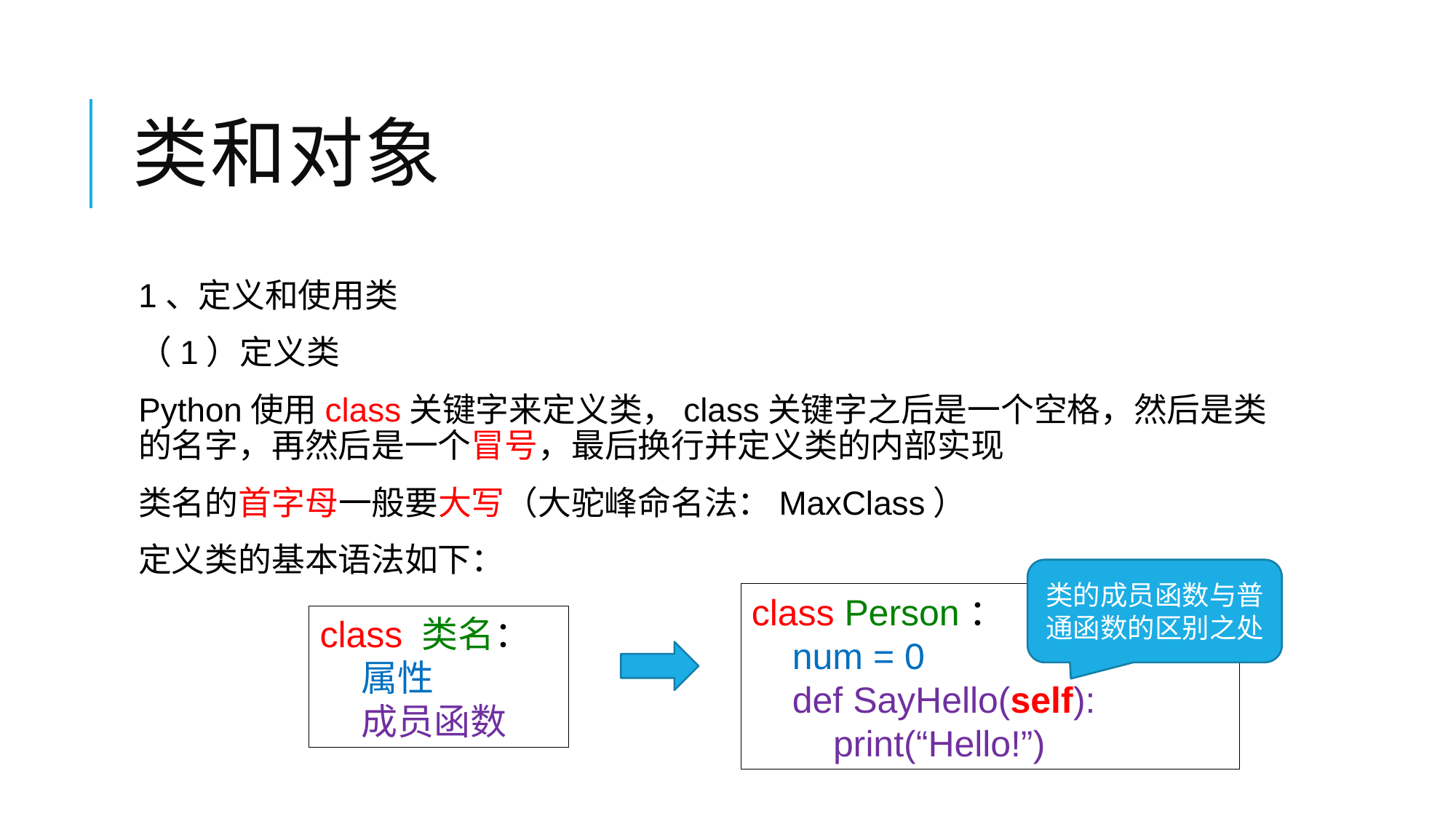

# 类和对象
1、定义和使用类
（1）定义类
Python使用class关键字来定义类，class关键字之后是一个空格，然后是类的名字，再然后是一个冒号，最后换行并定义类的内部实现
类名的首字母一般要大写（大驼峰命名法：MaxClass）
定义类的基本语法如下：
类的成员函数与普通函数的区别之处
class Person：
    num = 0
    def SayHello(self):
        print(“Hello!”)
class 类名：
    属性
    成员函数